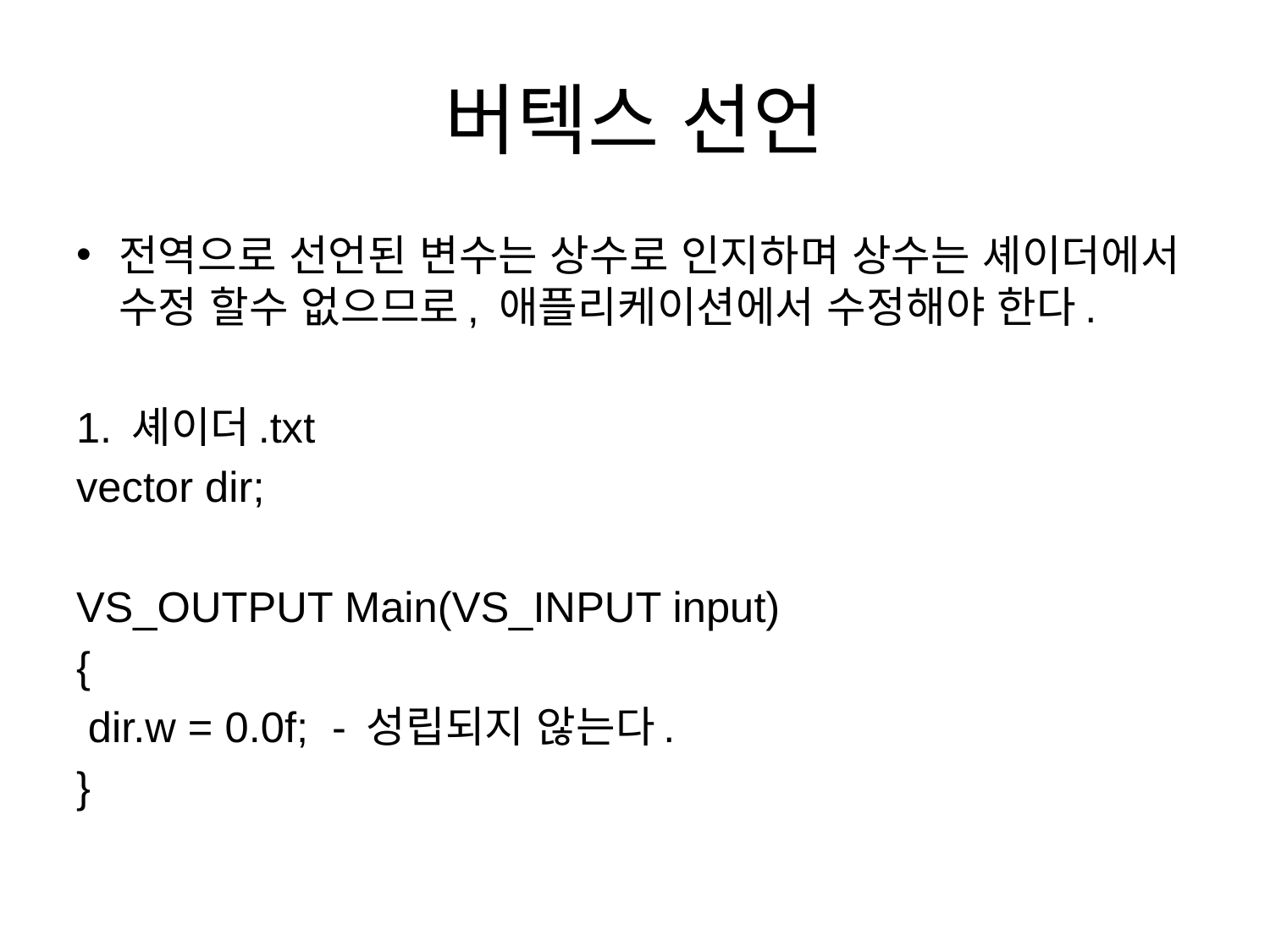

# 버텍스 선언
전역으로 선언된 변수는 상수로 인지하며 상수는 셰이더에서 수정 할수 없으므로, 애플리케이션에서 수정해야 한다.

1. 셰이더.txt
vector dir;

VS_OUTPUT Main(VS_INPUT input)
{
 dir.w = 0.0f;  - 성립되지 않는다.
}